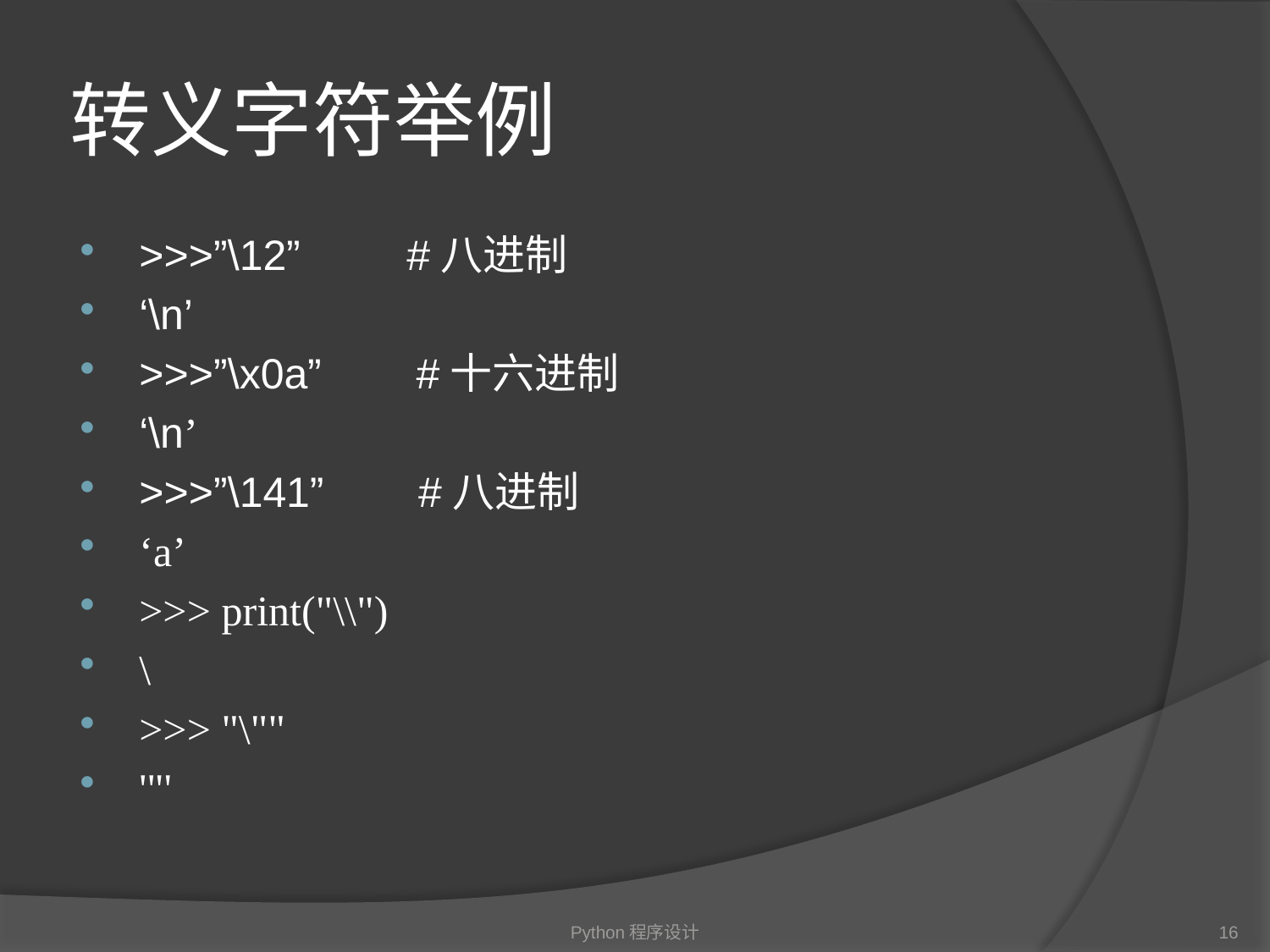

# 转义字符举例

>>>”\12”         #八进制

‘\n’

>>>”\x0a”        #十六进制

‘\n’

>>>”\141”        #八进制

‘a’

>>> print("\\")

\

>>> "\""

'"'

Python程序设计
16